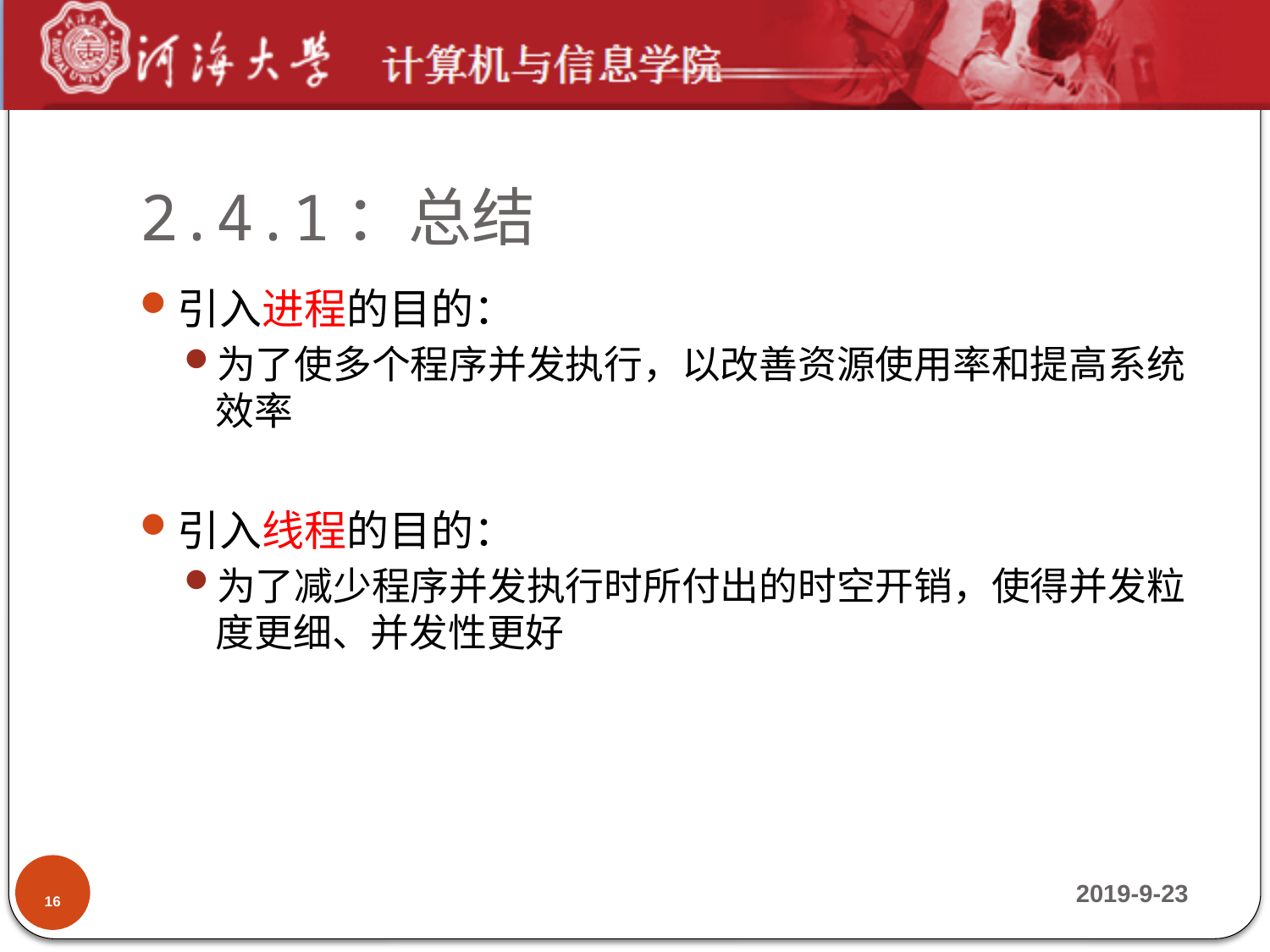

# 2.4.1：总结
引入进程的目的：
为了使多个程序并发执行，以改善资源使用率和提高系统效率

引入线程的目的：
为了减少程序并发执行时所付出的时空开销，使得并发粒度更细、并发性更好

16
2019-9-23